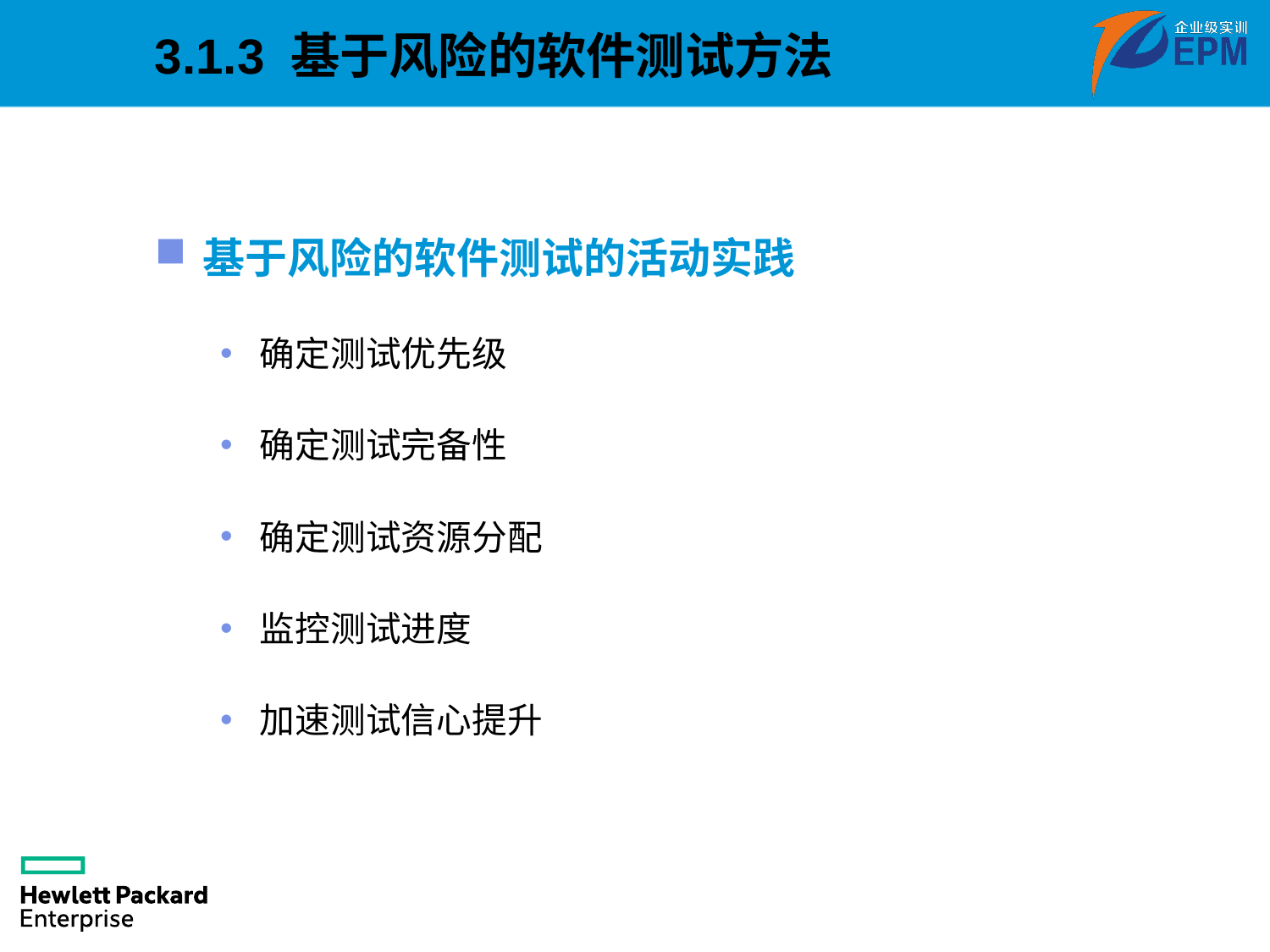

3.1.3 基于风险的软件测试方法

基于风险的软件测试的活动实践
确定测试优先级
确定测试完备性
确定测试资源分配
监控测试进度
加速测试信心提升